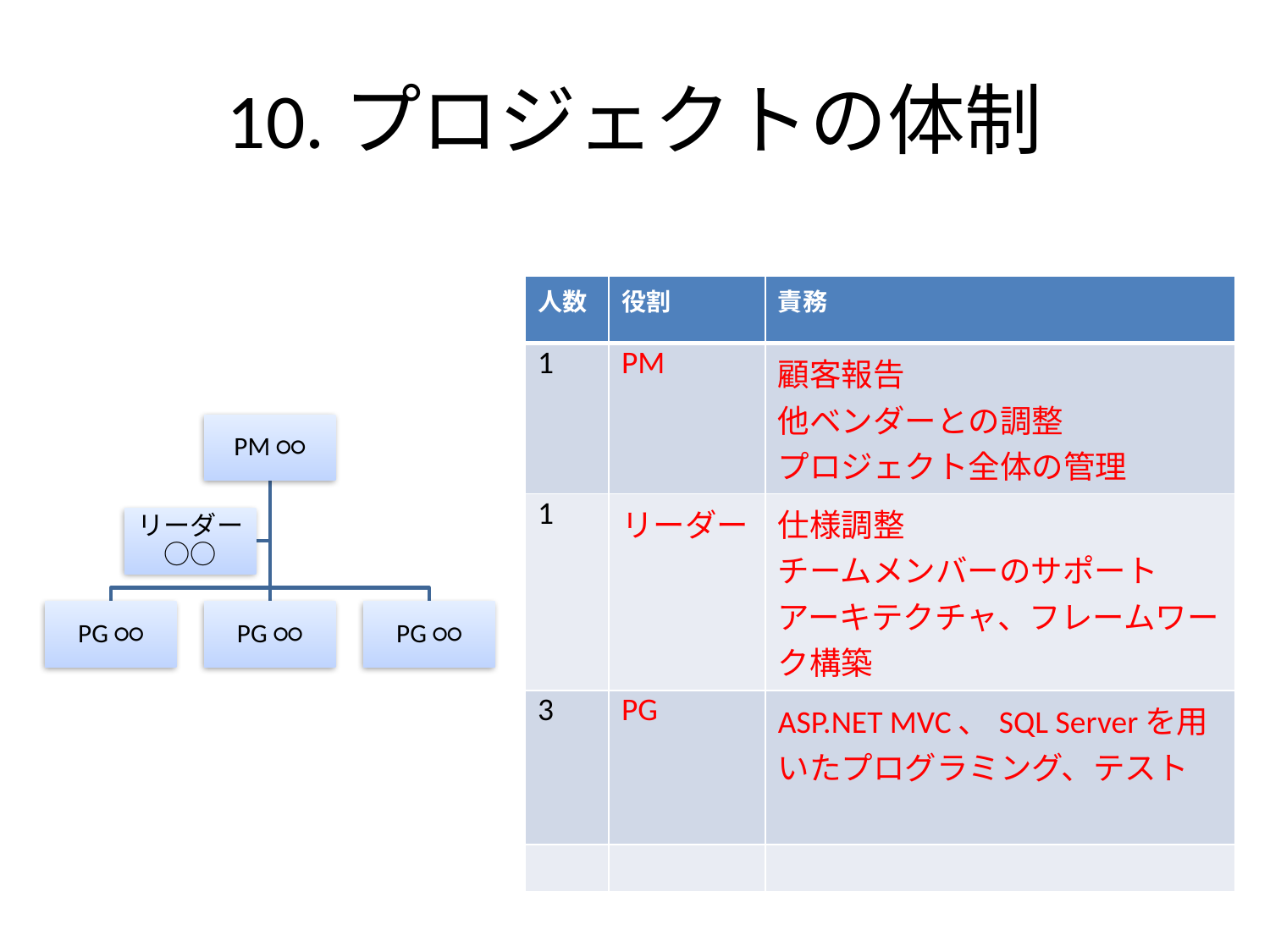

# 10.プロジェクトの体制

PM ○○
PG ○○
PG ○○
PG ○○
リーダー ○○
| 人数 | 役割 | 責務 |
| --- | --- | --- |
| 1 | PM | 顧客報告 他ベンダーとの調整 プロジェクト全体の管理 |
| 1 | リーダー | 仕様調整 チームメンバーのサポート アーキテクチャ、フレームワーク構築 |
| 3 | PG | ASP.NET MVC、SQL Serverを用いたプログラミング、テスト |
|  |  |  |